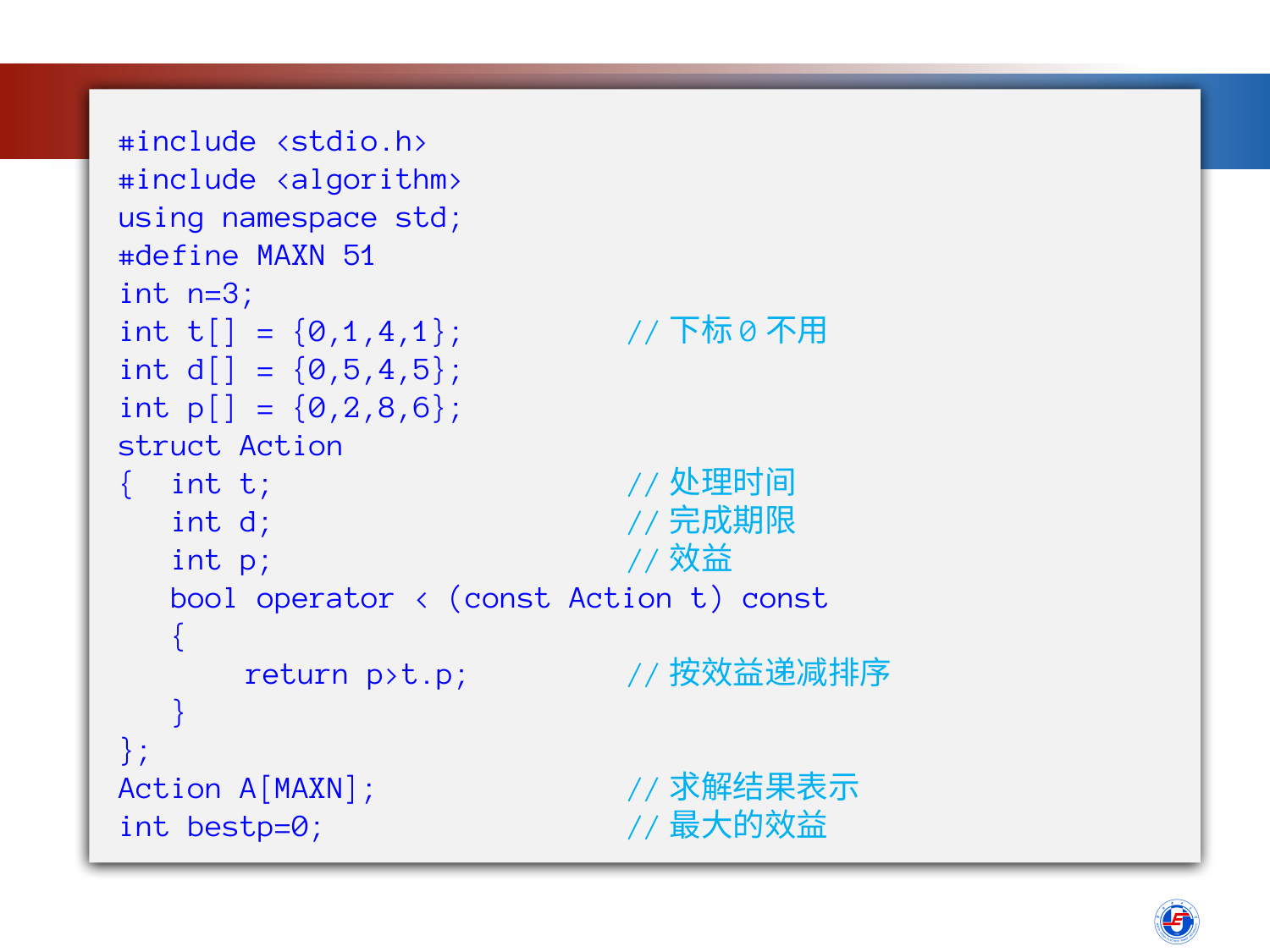

#include <stdio.h>
#include <algorithm>
using namespace std;
#define MAXN 51
int n=3;
int t[] = {0,1,4,1};		//下标0不用
int d[] = {0,5,4,5};
int p[] = {0,2,8,6};
struct Action
{  int t;			//处理时间
   int d;			//完成期限
   int p;			//效益
   bool operator < (const Action t) const
   {
	return p>t.p;		//按效益递减排序
   }
};
Action A[MAXN];		//求解结果表示
int bestp=0;			//最大的效益